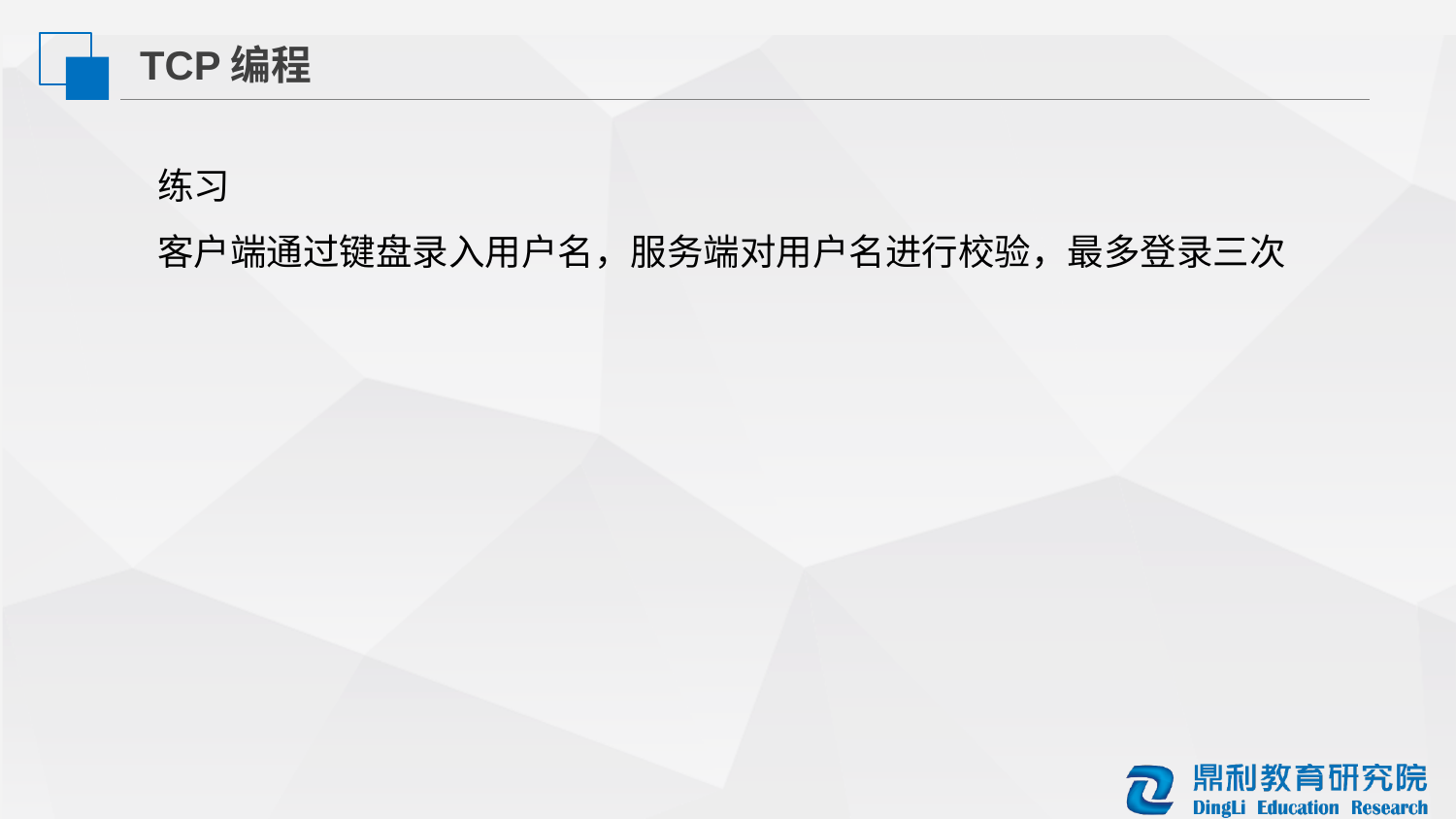

TCP编程
练习
客户端通过键盘录入用户名，服务端对用户名进行校验，最多登录三次